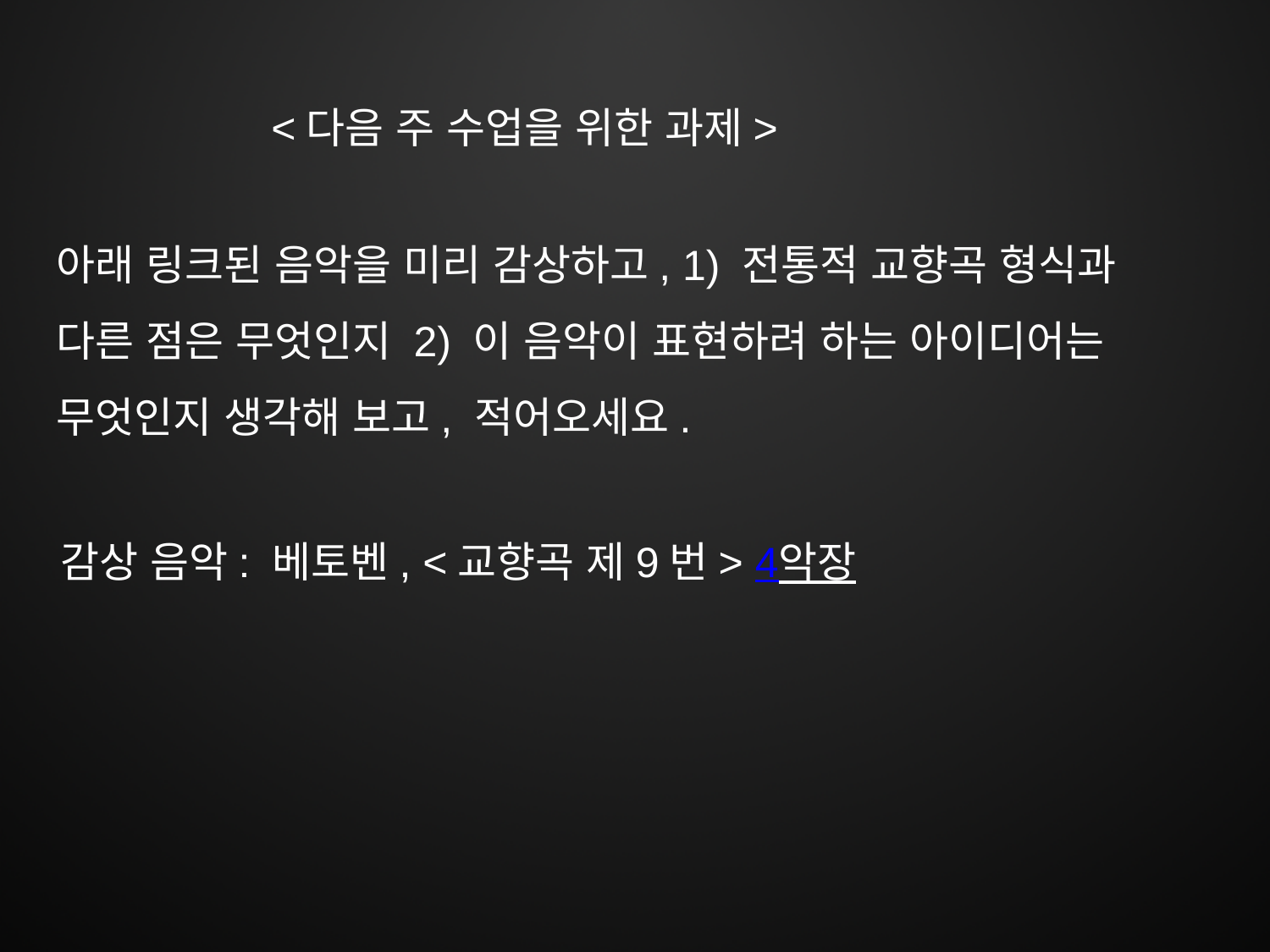

<다음 주 수업을 위한 과제>

  아래 링크된 음악을 미리 감상하고, 1) 전통적 교향곡 형식과
  다른 점은 무엇인지 2) 이 음악이 표현하려 하는 아이디어는
  무엇인지 생각해 보고, 적어오세요.

   감상 음악: 베토벤, <교향곡 제9번> 4악장